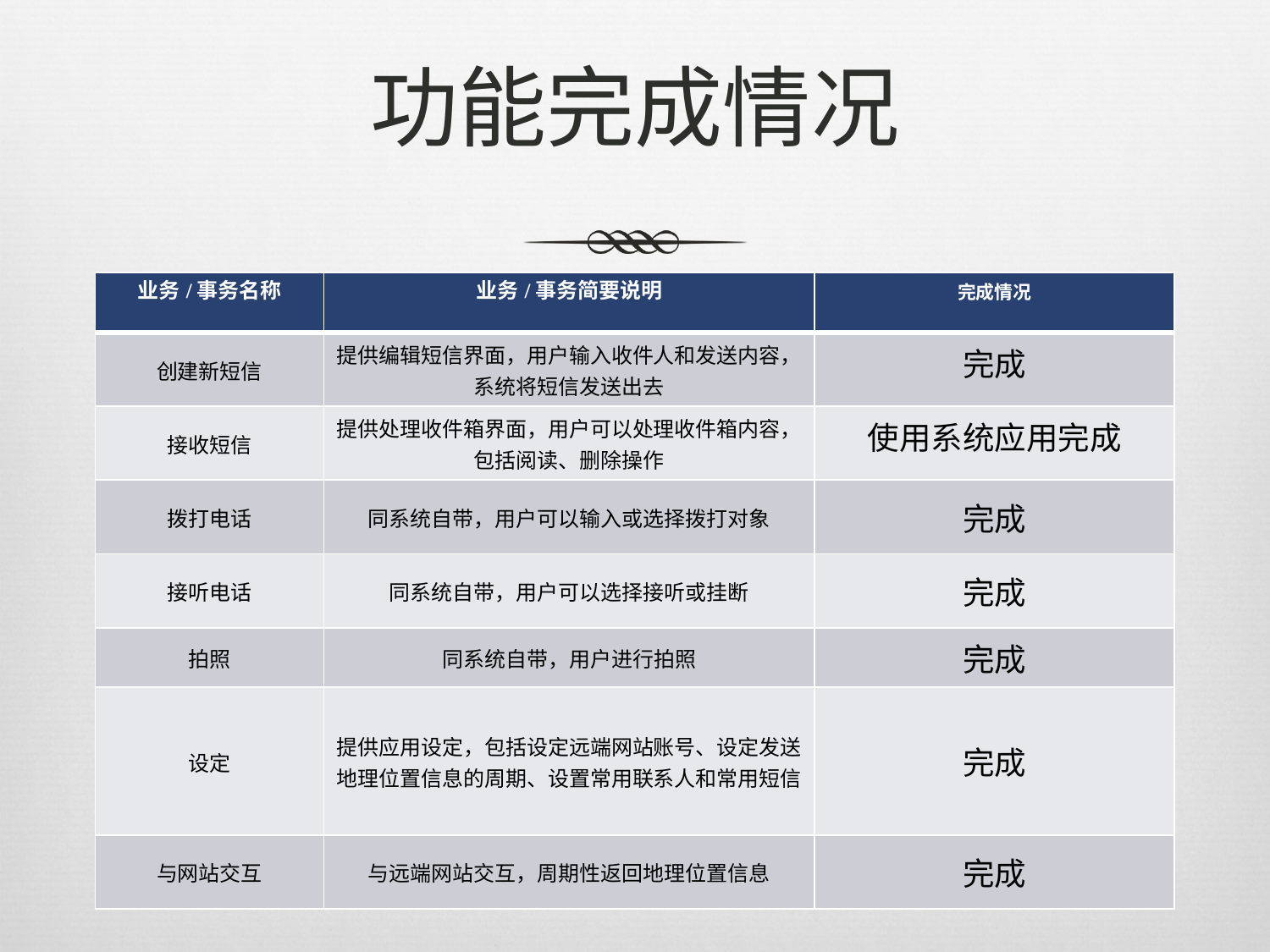

# 功能完成情况
| 业务/事务名称 | 业务/事务简要说明 | 完成情况 |
| --- | --- | --- |
| 创建新短信 | 提供编辑短信界面，用户输入收件人和发送内容，系统将短信发送出去 | 完成 |
| 接收短信 | 提供处理收件箱界面，用户可以处理收件箱内容，包括阅读、删除操作 | 使用系统应用完成 |
| 拨打电话 | 同系统自带，用户可以输入或选择拨打对象 | 完成 |
| 接听电话 | 同系统自带，用户可以选择接听或挂断 | 完成 |
| 拍照 | 同系统自带，用户进行拍照 | 完成 |
| 设定 | 提供应用设定，包括设定远端网站账号、设定发送地理位置信息的周期、设置常用联系人和常用短信 | 完成 |
| 与网站交互 | 与远端网站交互，周期性返回地理位置信息 | 完成 |